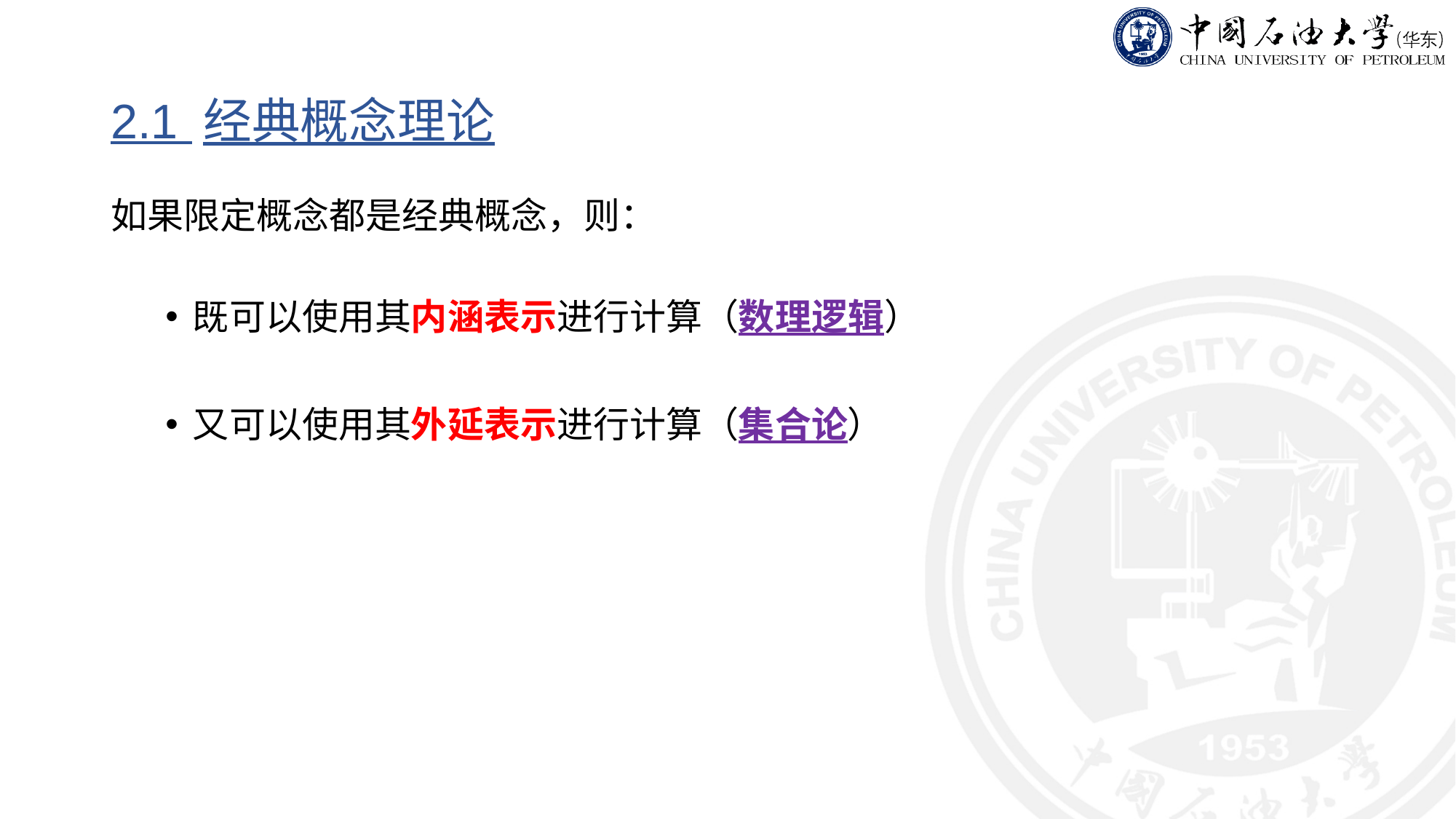

# 2.1 经典概念理论
如果限定概念都是经典概念，则：

既可以使用其内涵表示进行计算（数理逻辑）

又可以使用其外延表示进行计算（集合论）